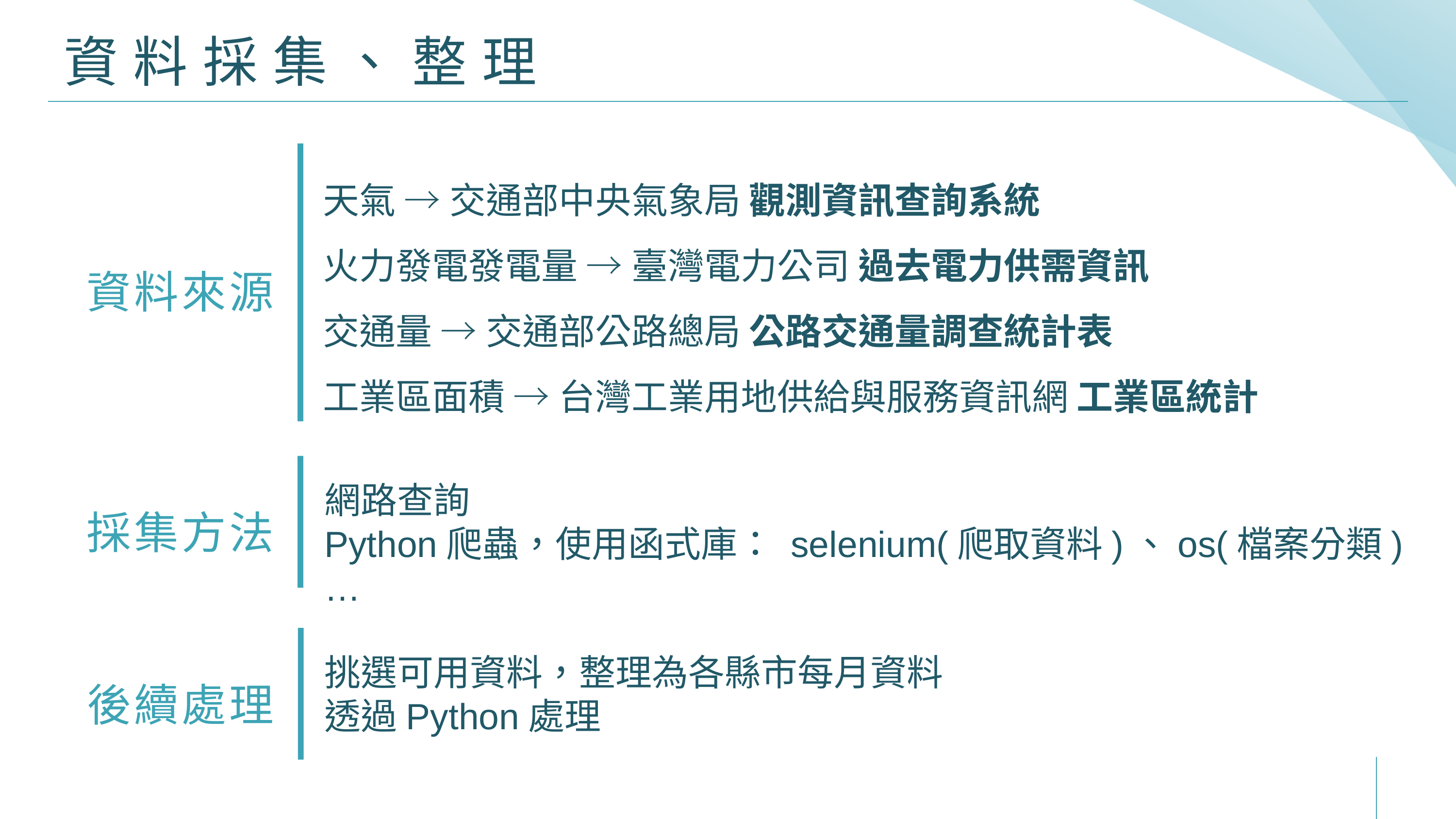

# 資料採集、整理

天氣 → 交通部中央氣象局 觀測資訊查詢系統
火力發電發電量 → 臺灣電力公司 過去電力供需資訊
交通量 → 交通部公路總局 公路交通量調查統計表
工業區面積 → 台灣工業用地供給與服務資訊網 工業區統計
資料來源

網路查詢
Python爬蟲，使用函式庫： selenium(爬取資料)、os(檔案分類)…
採集方法

挑選可用資料，整理為各縣市每月資料
透過Python處理
後續處理